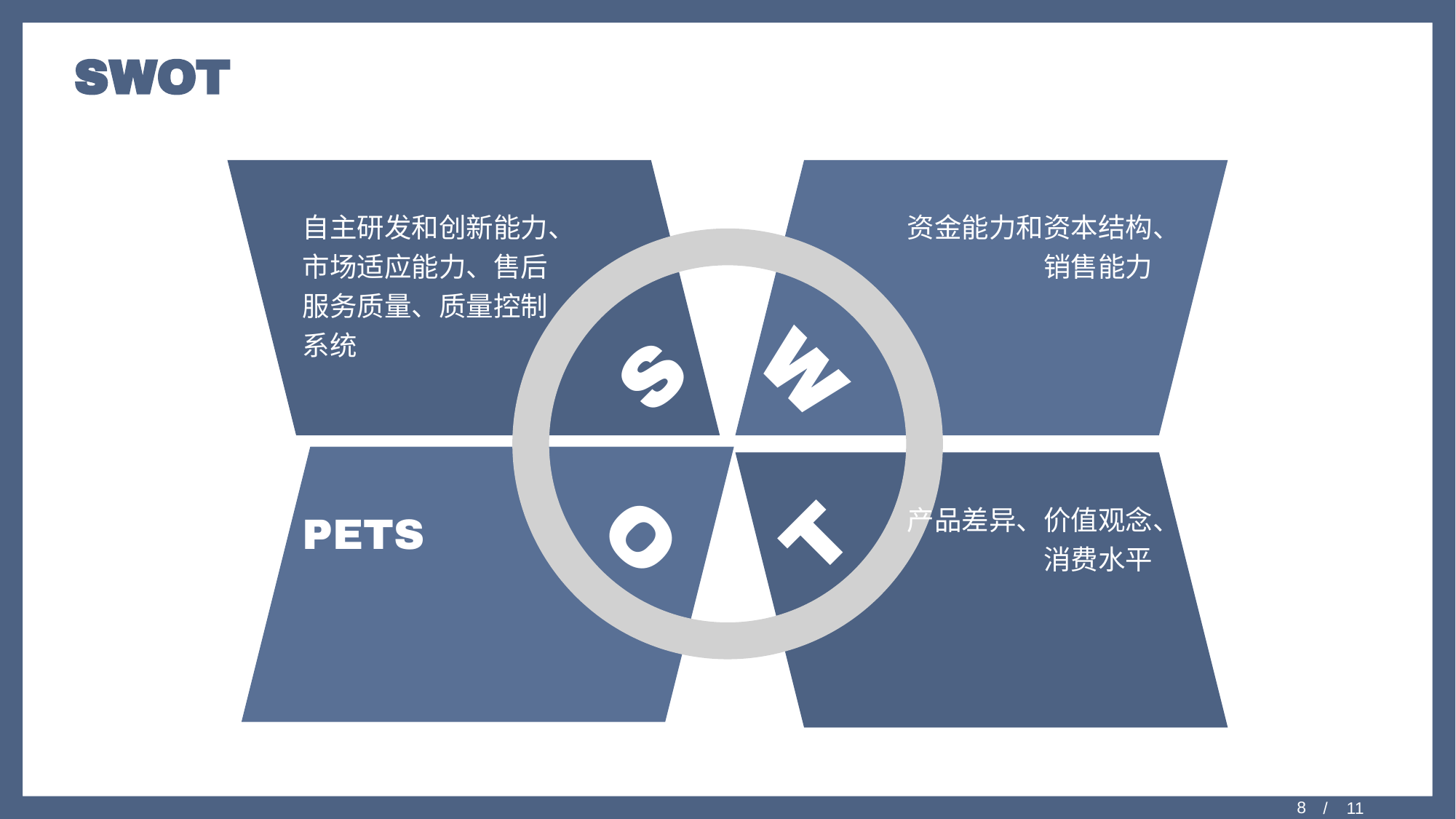

# SWOT

自主研发和创新能力、市场适应能力、售后服务质量、质量控制系统
资金能力和资本结构、销售能力

W
S

O
T
PETS
产品差异、价值观念、消费水平
/    11
8